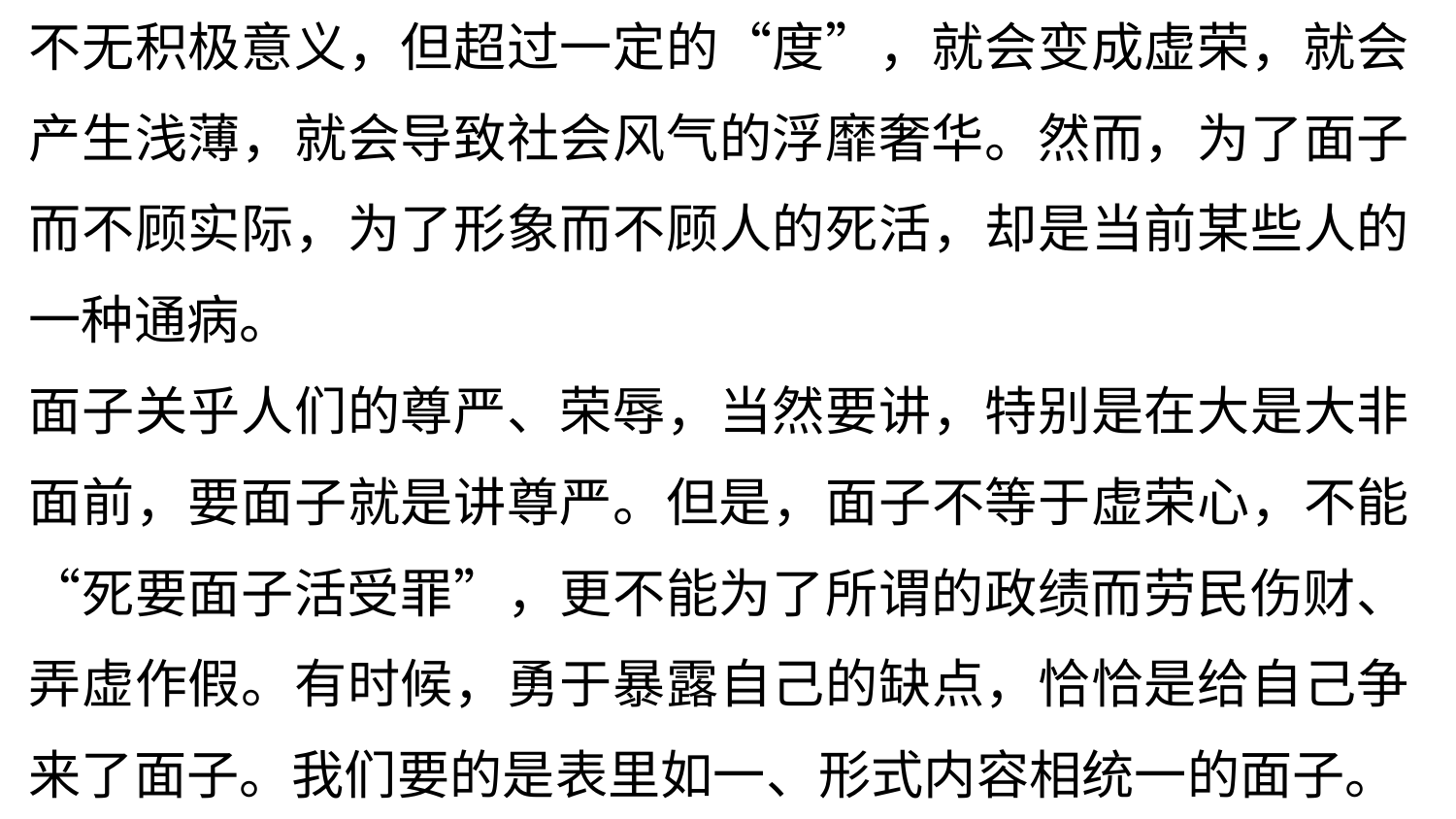

不无积极意义，但超过一定的“度”，就会变成虚荣，就会产生浅薄，就会导致社会风气的浮靡奢华。然而，为了面子而不顾实际，为了形象而不顾人的死活，却是当前某些人的一种通病。
面子关乎人们的尊严、荣辱，当然要讲，特别是在大是大非面前，要面子就是讲尊严。但是，面子不等于虚荣心，不能“死要面子活受罪”，更不能为了所谓的政绩而劳民伤财、弄虚作假。有时候，勇于暴露自己的缺点，恰恰是给自己争来了面子。我们要的是表里如一、形式内容相统一的面子。